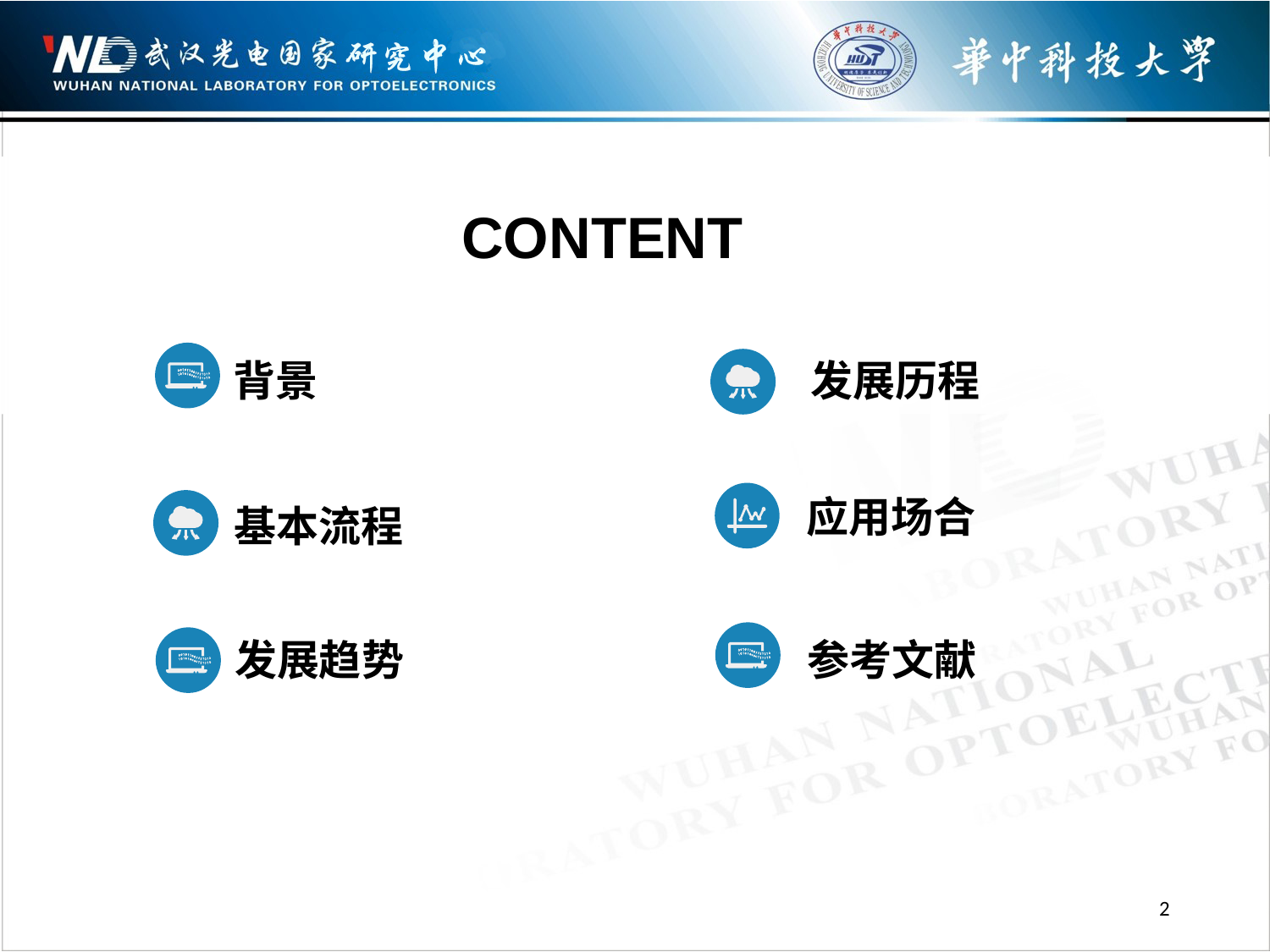

CONTENT

背景
发展历程

应用场合
基本流程

发展趋势
参考文献
2